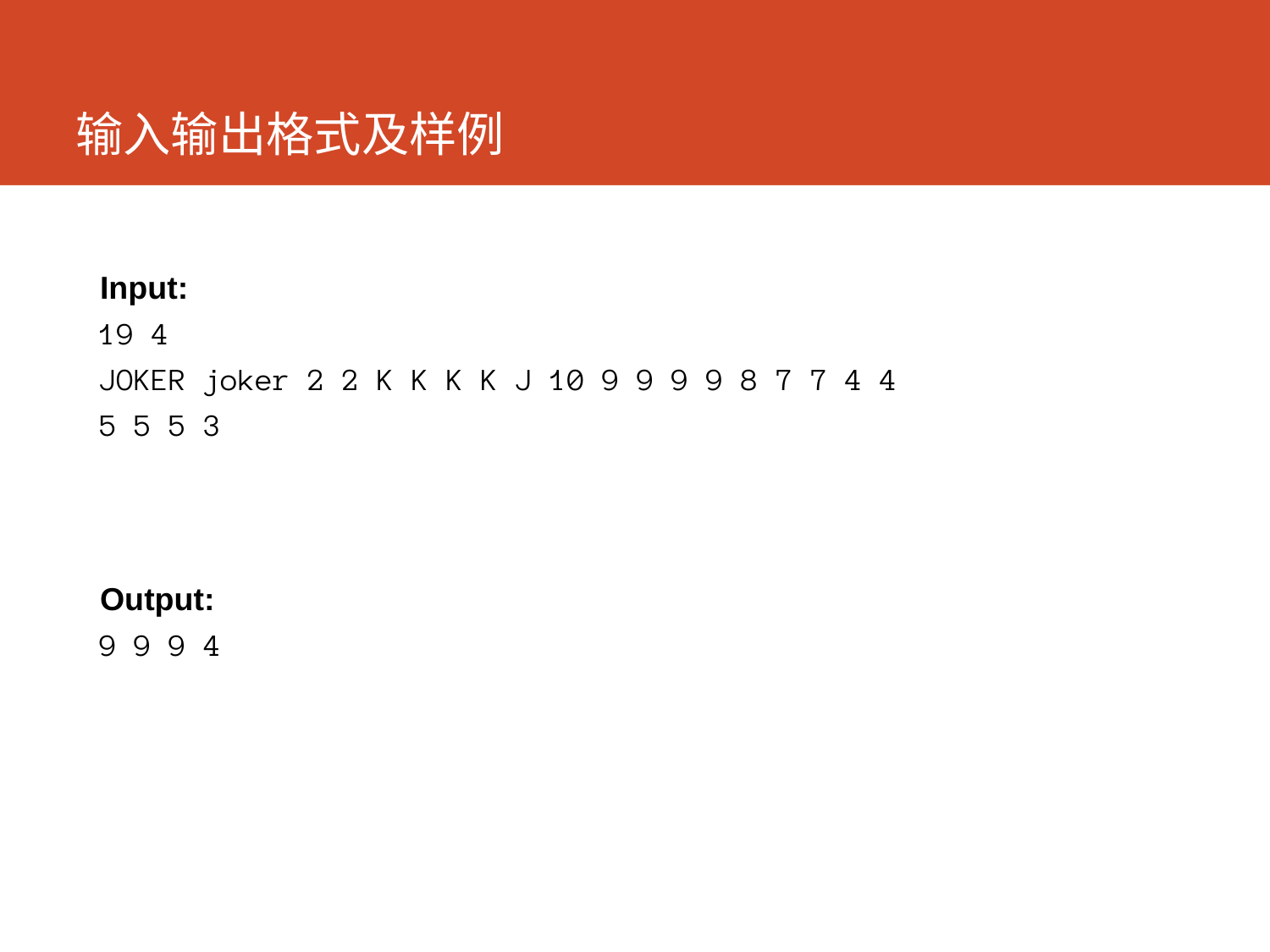

# 输入输出格式及样例
Input:
19 4
JOKER joker 2 2 K K K K J 10 9 9 9 9 8 7 7 4 4
5 5 5 3
Output:
9 9 9 4